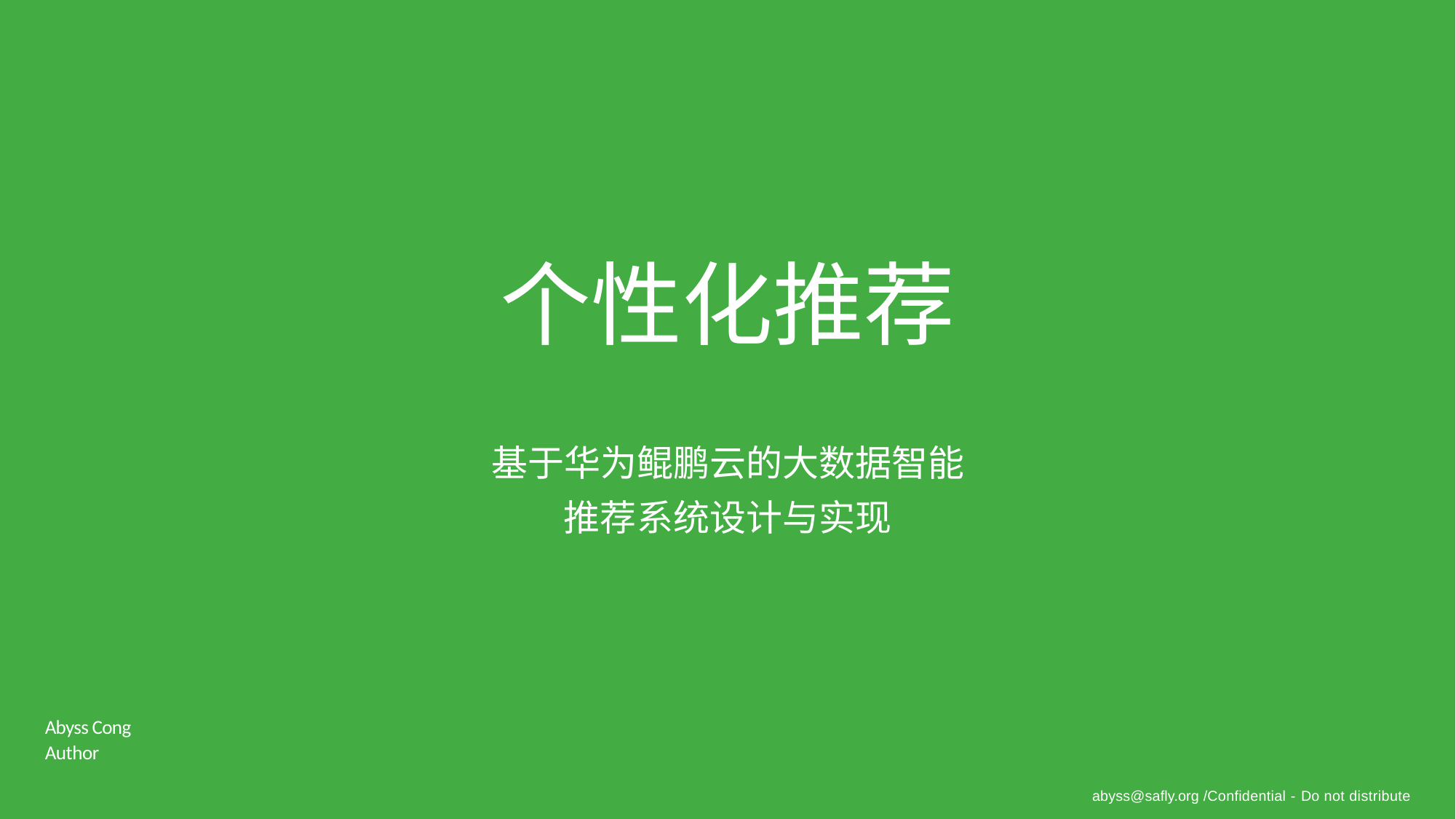

# 个性化推荐
基于华为鲲鹏云的大数据智能
推荐系统设计与实现
Abyss Cong
Author
abyss@safly.org /Confidential - Do not distribute